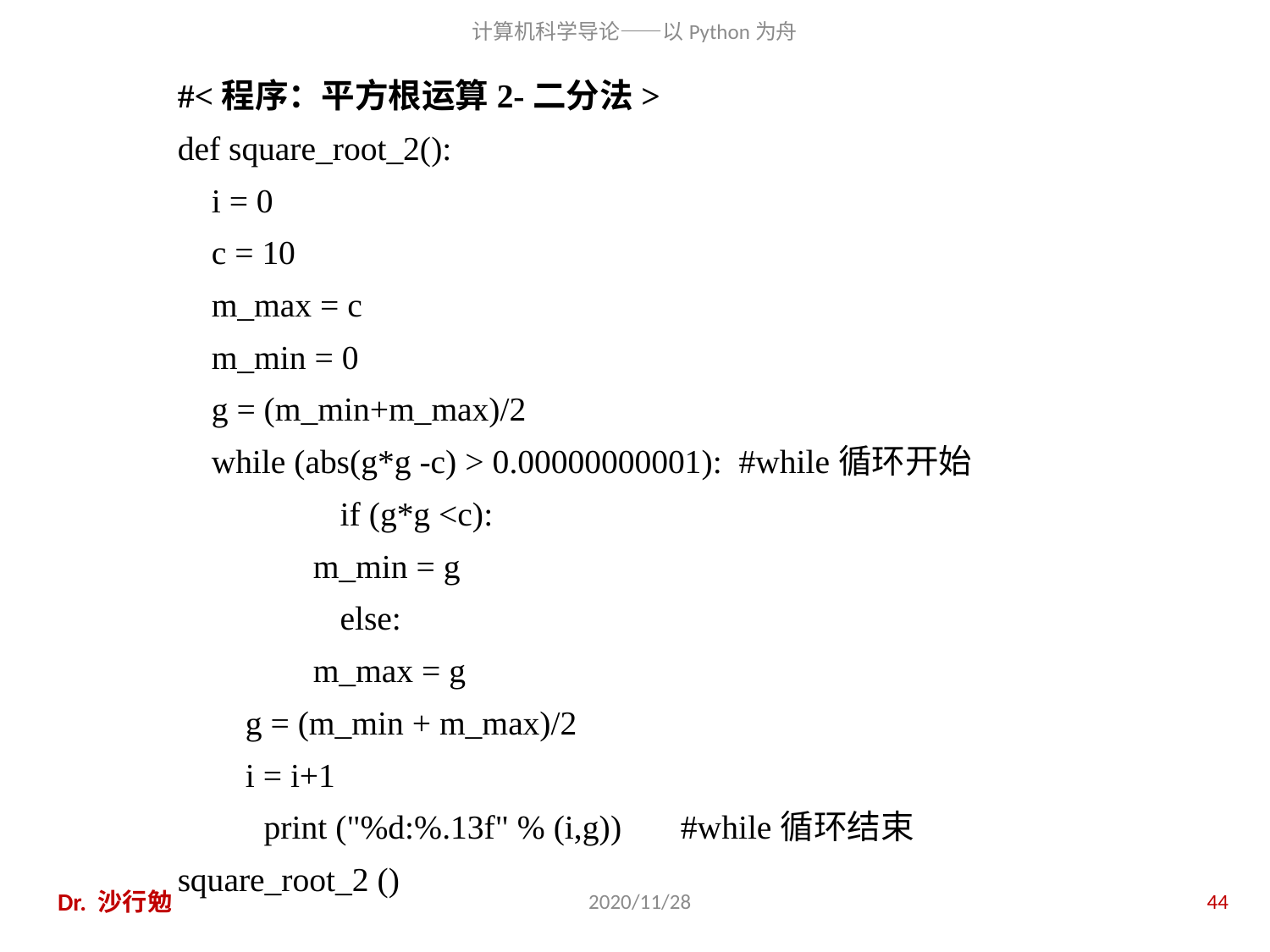

#<程序：平方根运算2-二分法>
def square_root_2():
    i = 0
    c = 10
    m_max = c
    m_min = 0
    g = (m_min+m_max)/2
    while (abs(g*g -c) > 0.00000000001):  #while循环开始
		 if (g*g <c):
                m_min = g
		 else:
                m_max = g
        g = (m_min + m_max)/2
        i = i+1
	       print ("%d:%.13f" % (i,g))       #while循环结束
square_root_2 ()

Dr. 沙行勉
2020/11/28
44